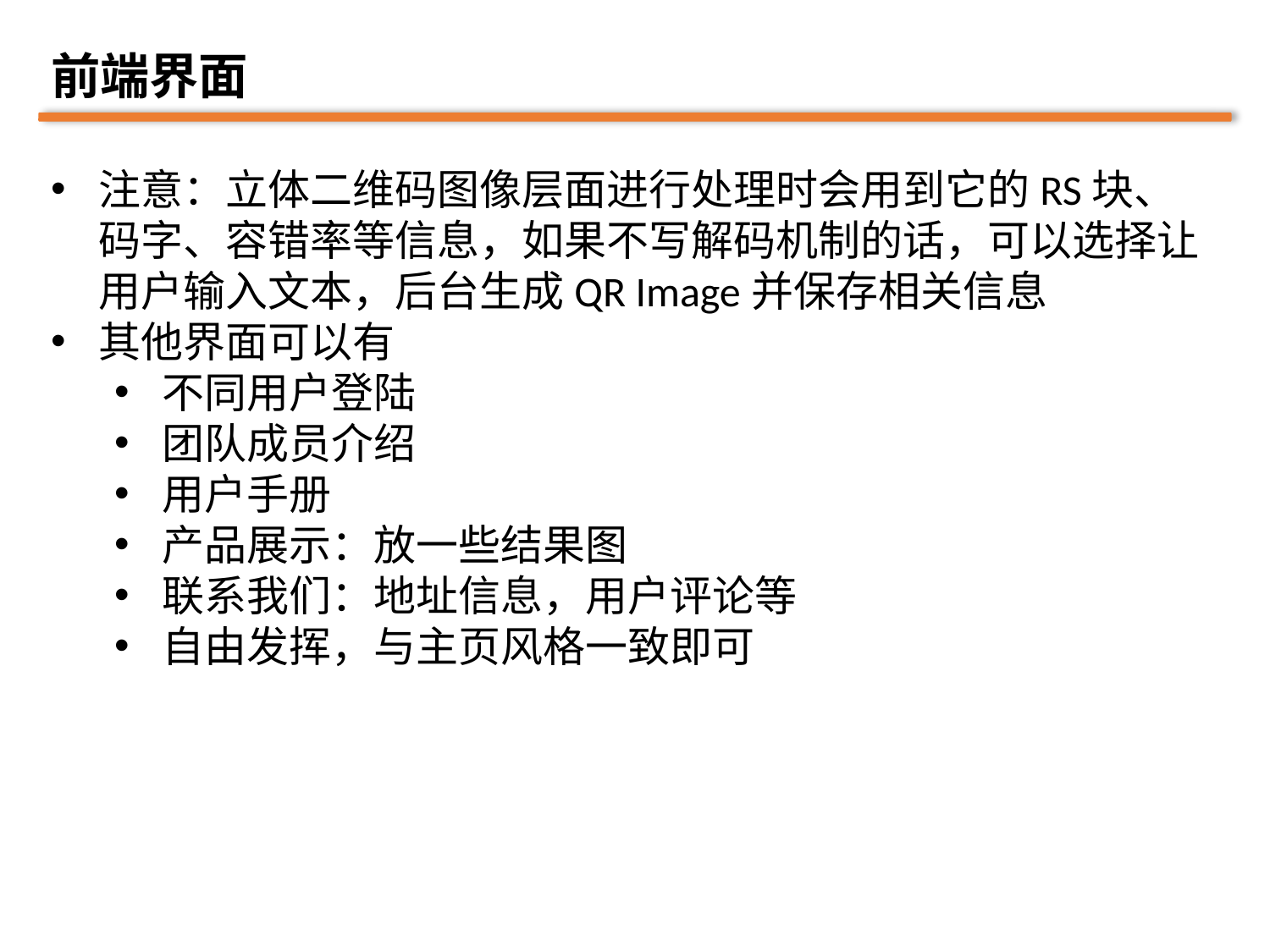

前端界面

注意：立体二维码图像层面进行处理时会用到它的RS块、码字、容错率等信息，如果不写解码机制的话，可以选择让用户输入文本，后台生成QR Image并保存相关信息
其他界面可以有
不同用户登陆
团队成员介绍
用户手册
产品展示：放一些结果图
联系我们：地址信息，用户评论等
自由发挥，与主页风格一致即可